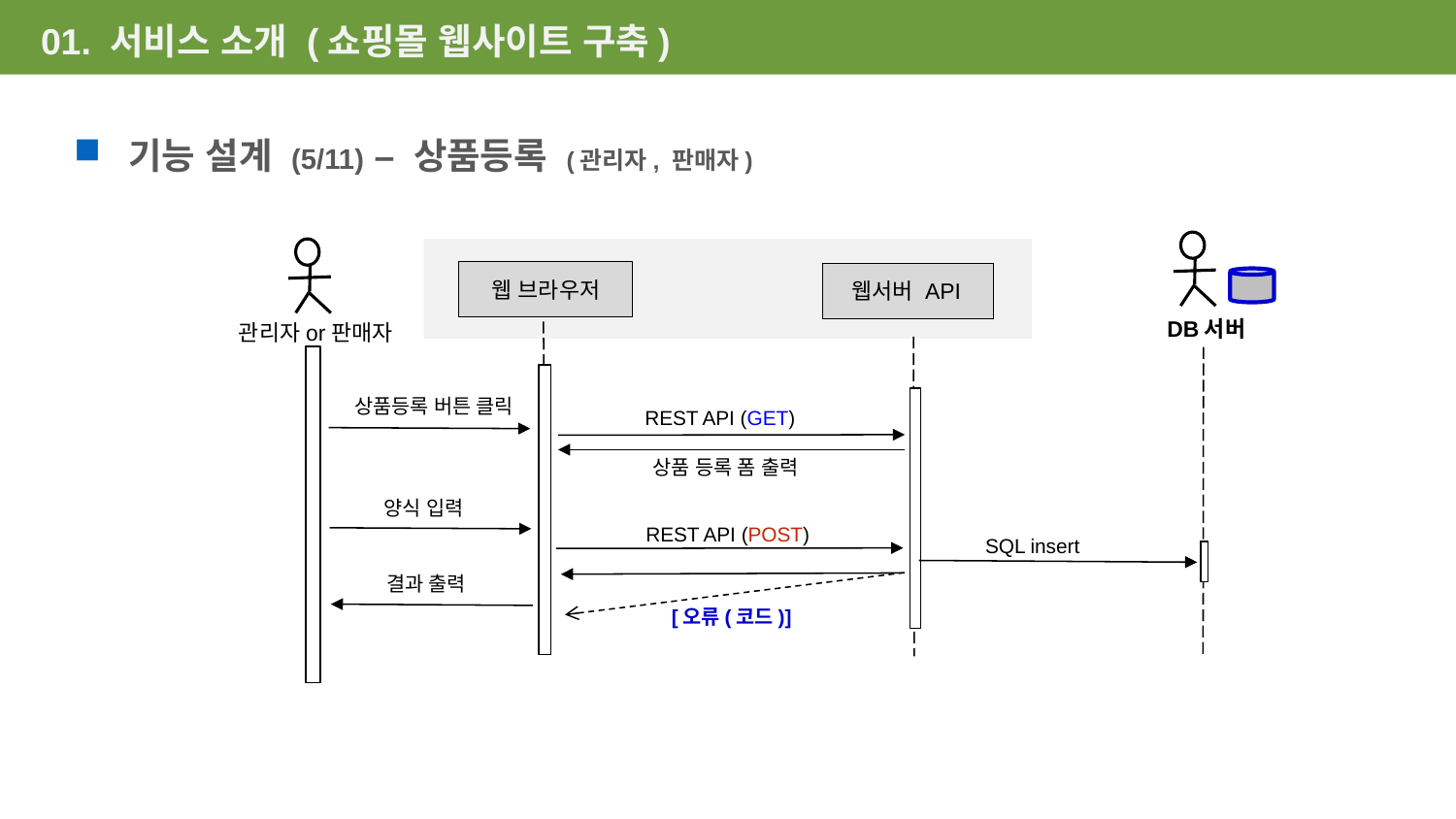

01. 서비스 소개 (쇼핑몰 웹사이트 구축)
기능 설계 (5/11) – 상품등록 (관리자, 판매자)

웹 브라우저
웹서버 API
DB서버
관리자or판매자

상품등록 버튼 클릭

REST API (GET)
상품 등록 폼 출력
양식 입력
REST API (POST)
 SQL insert

결과 출력
[오류(코드)]